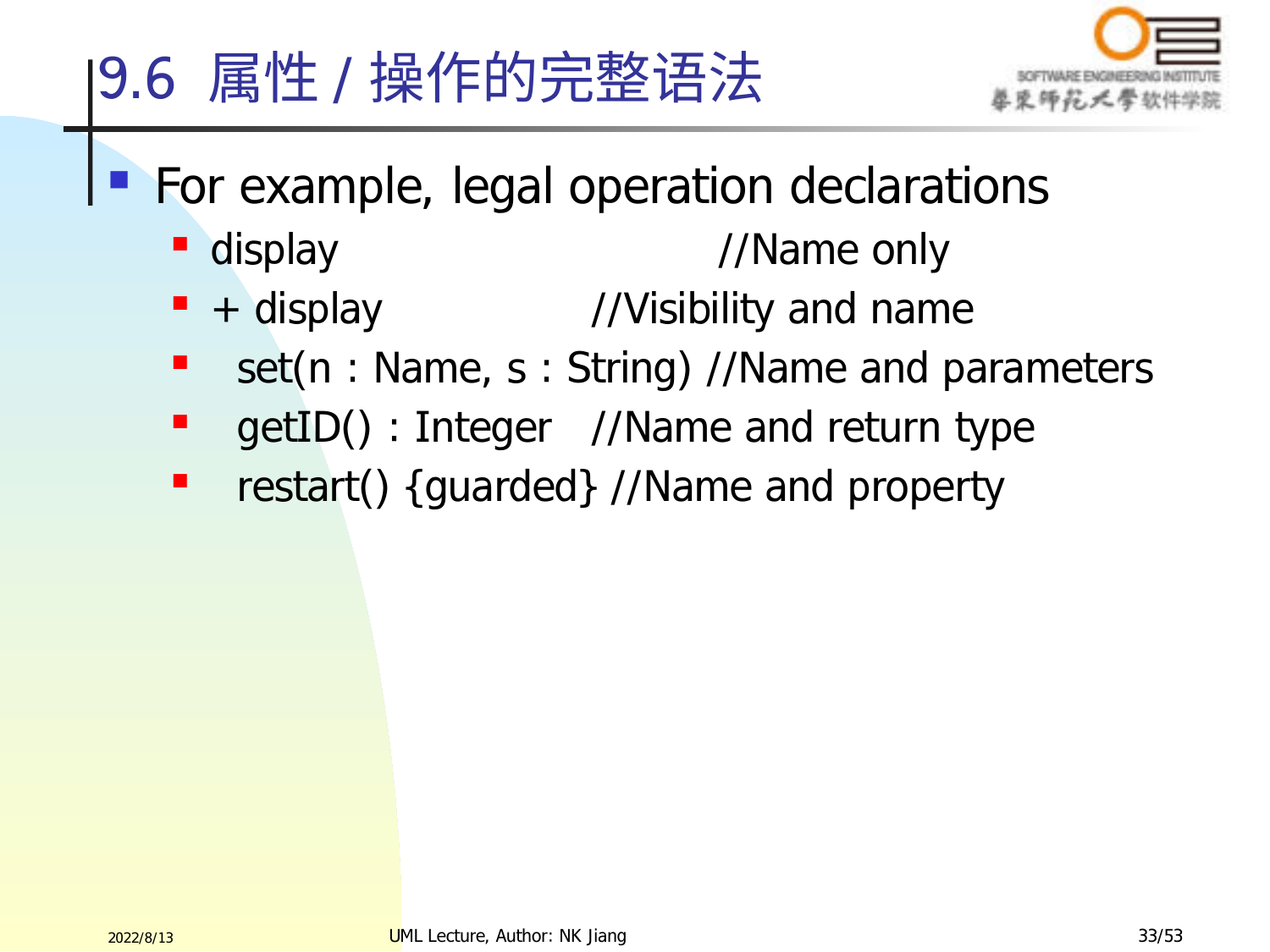

# 9.6 属性/操作的完整语法
For example, legal operation declarations
display			//Name only
+ display 		//Visibility and name
  set(n : Name, s : String) //Name and parameters
  getID() : Integer	//Name and return type
  restart() {guarded} //Name and property
2022/8/13
UML Lecture, Author: NK Jiang
33/53